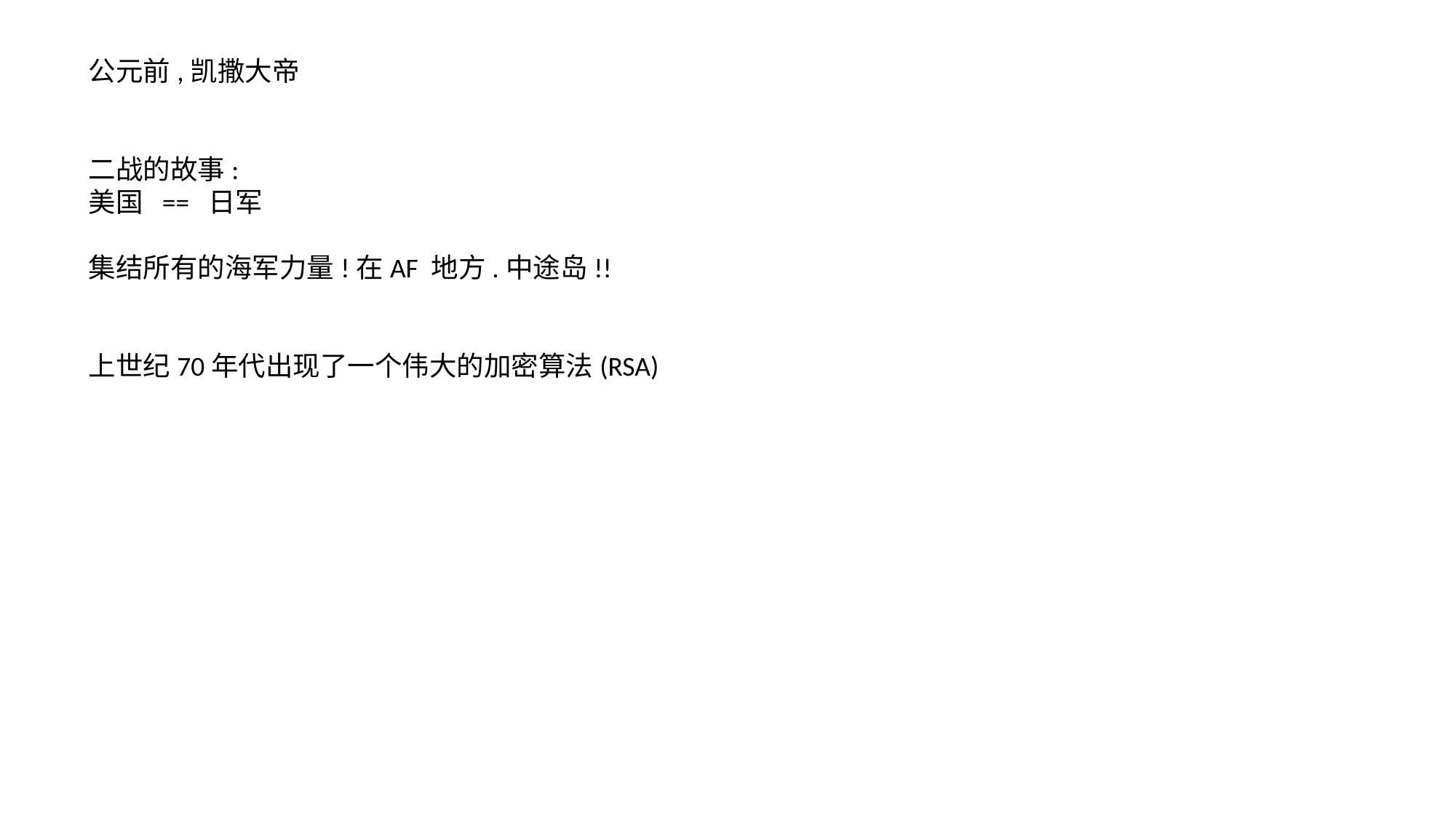

公元前,凯撒大帝

二战的故事:
美国  ==  日军

集结所有的海军力量!在AF 地方.中途岛!!

上世纪70年代出现了一个伟大的加密算法(RSA)